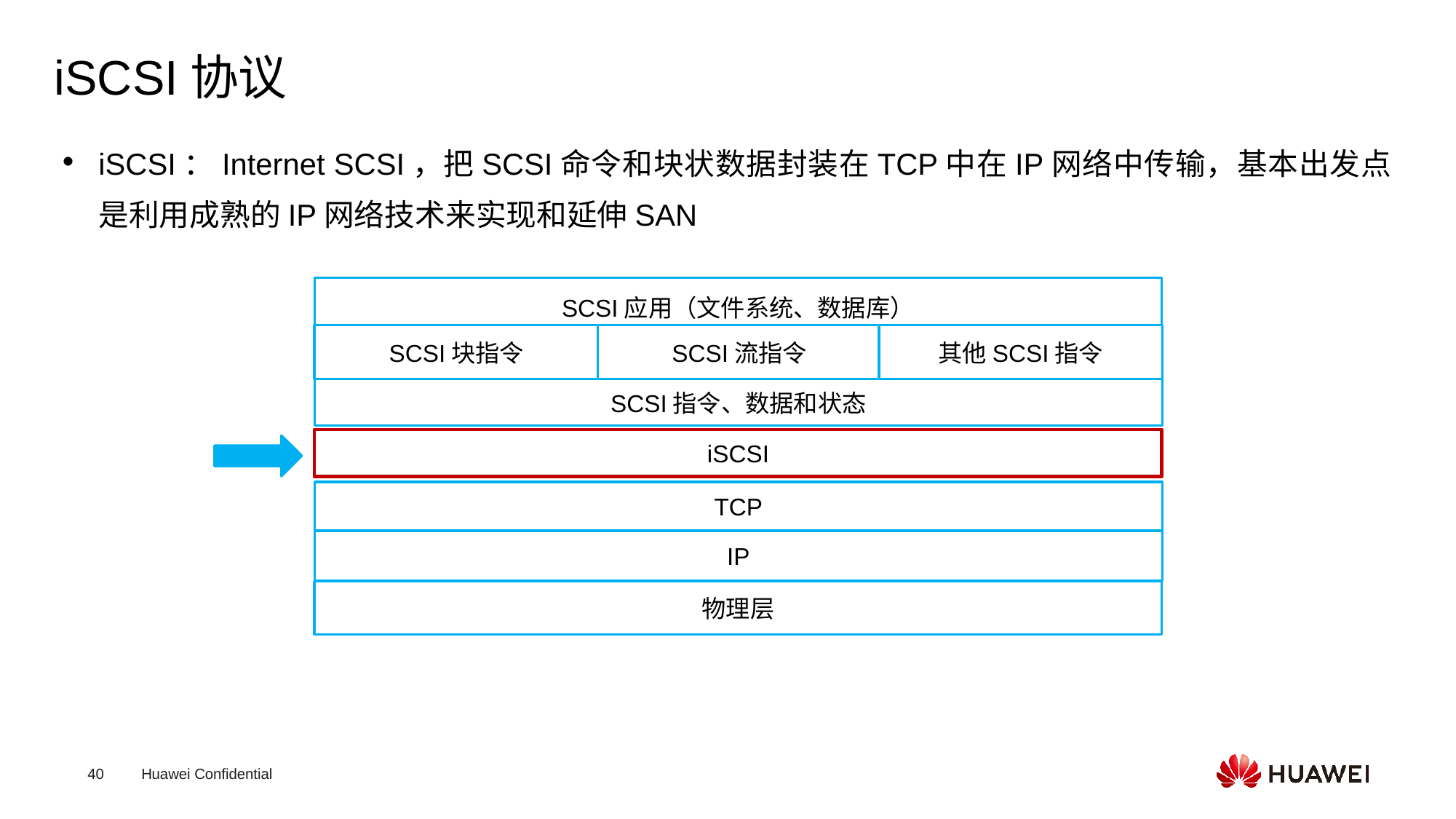

# iSCSI协议
iSCSI：Internet SCSI，把SCSI命令和块状数据封装在TCP中在IP网络中传输，基本出发点是利用成熟的IP网络技术来实现和延伸SAN

SCSI应用（文件系统、数据库）
SCSI块指令
SCSI流指令
其他SCSI指令
SCSI指令、数据和状态
iSCSI

TCP
IP
物理层